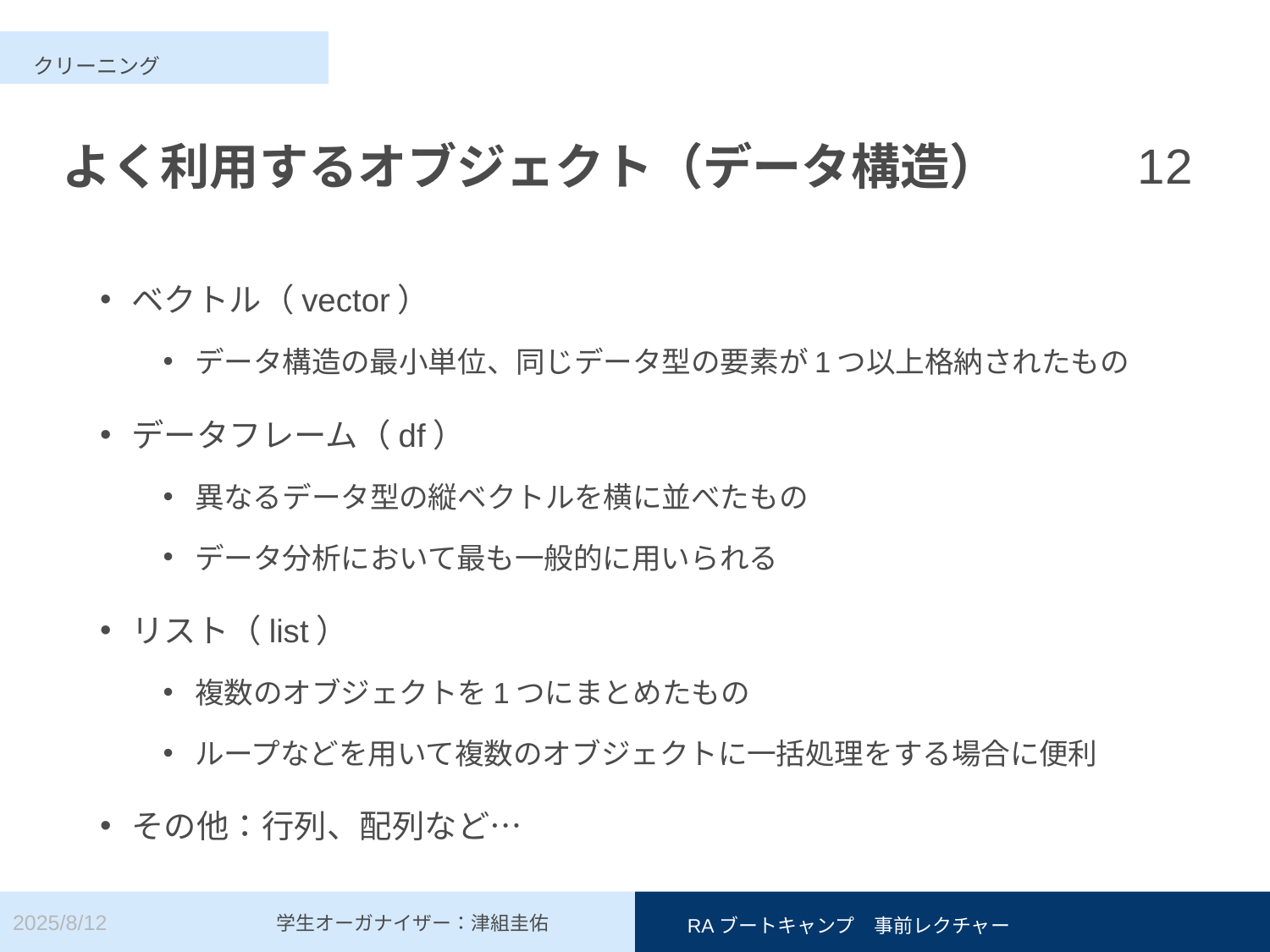

クリーニング
12
# よく利用するオブジェクト（データ構造）
ベクトル（vector）
データ構造の最小単位、同じデータ型の要素が1つ以上格納されたもの
データフレーム（df）
異なるデータ型の縦ベクトルを横に並べたもの
データ分析において最も一般的に用いられる
リスト（list）
複数のオブジェクトを1つにまとめたもの
ループなどを用いて複数のオブジェクトに一括処理をする場合に便利
その他：行列、配列など…

2025/8/12
　RAブートキャンプ　事前レクチャー